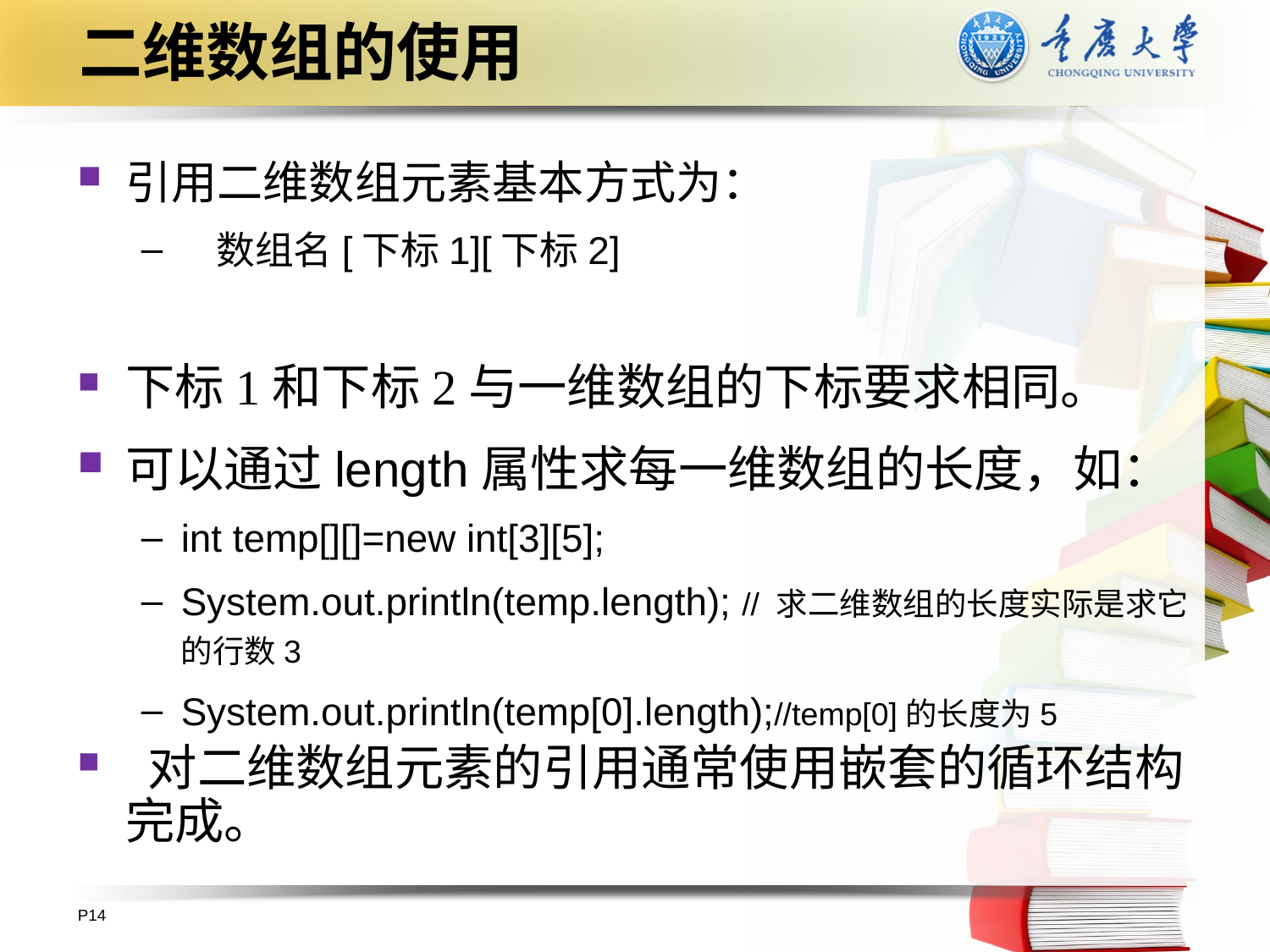

# 二维数组的使用
引用二维数组元素基本方式为：
   数组名[下标1][下标2]

下标1和下标2与一维数组的下标要求相同。
可以通过length属性求每一维数组的长度，如：
int temp[][]=new int[3][5];
System.out.println(temp.length); // 求二维数组的长度实际是求它的行数3
System.out.println(temp[0].length);//temp[0]的长度为5
 对二维数组元素的引用通常使用嵌套的循环结构完成。
P14